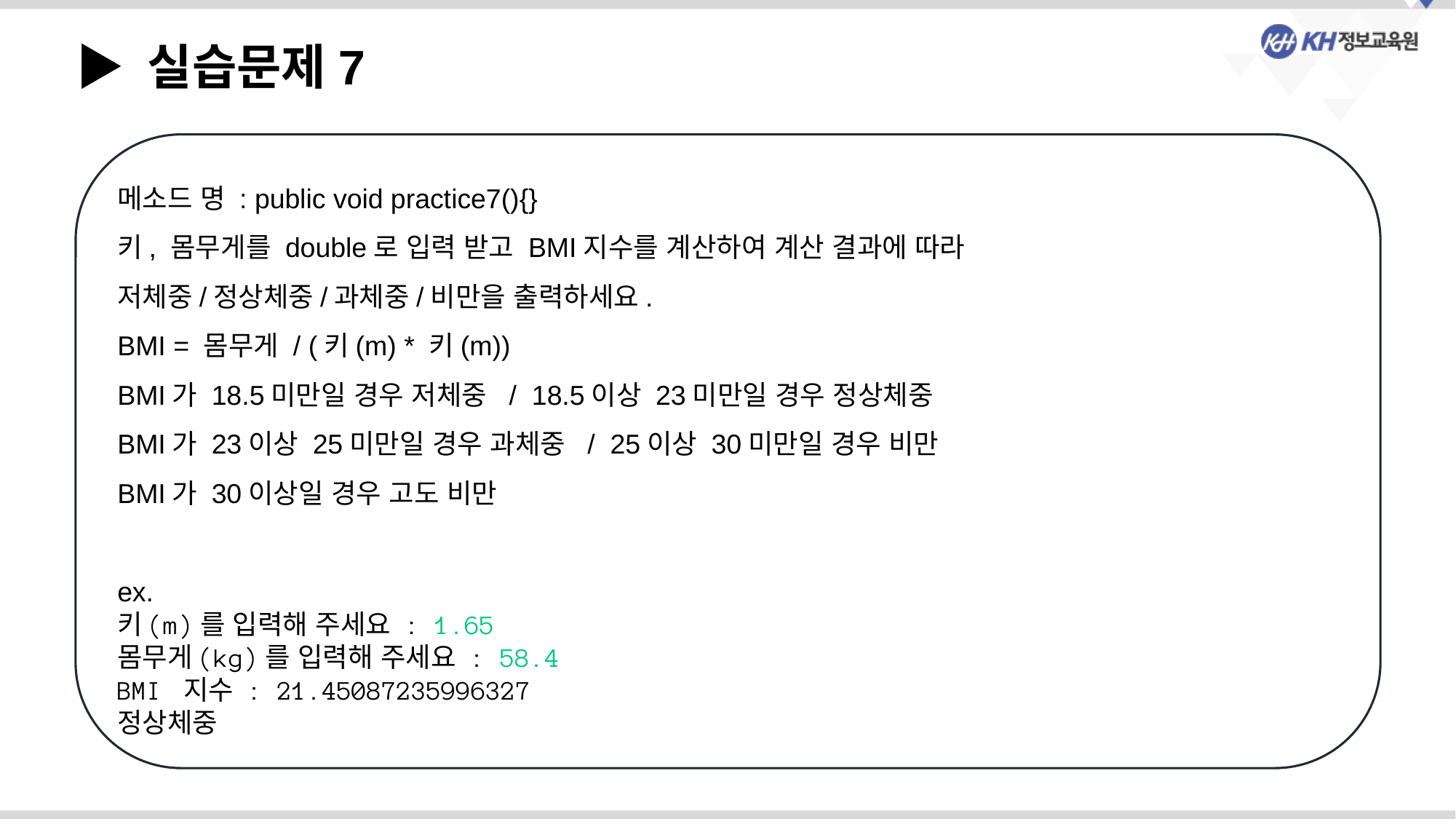

▶ 실습문제7
메소드 명 : public void practice7(){}
키, 몸무게를 double로 입력 받고 BMI지수를 계산하여 계산 결과에 따라
저체중/정상체중/과체중/비만을 출력하세요.
BMI = 몸무게 / (키(m) * 키(m))
BMI가 18.5미만일 경우 저체중  /  18.5이상 23미만일 경우 정상체중
BMI가 23이상 25미만일 경우 과체중  /  25이상 30미만일 경우 비만
BMI가 30이상일 경우 고도 비만

ex.
키(m)를 입력해 주세요 : 1.65
몸무게(kg)를 입력해 주세요 : 58.4
BMI 지수 : 21.45087235996327
정상체중